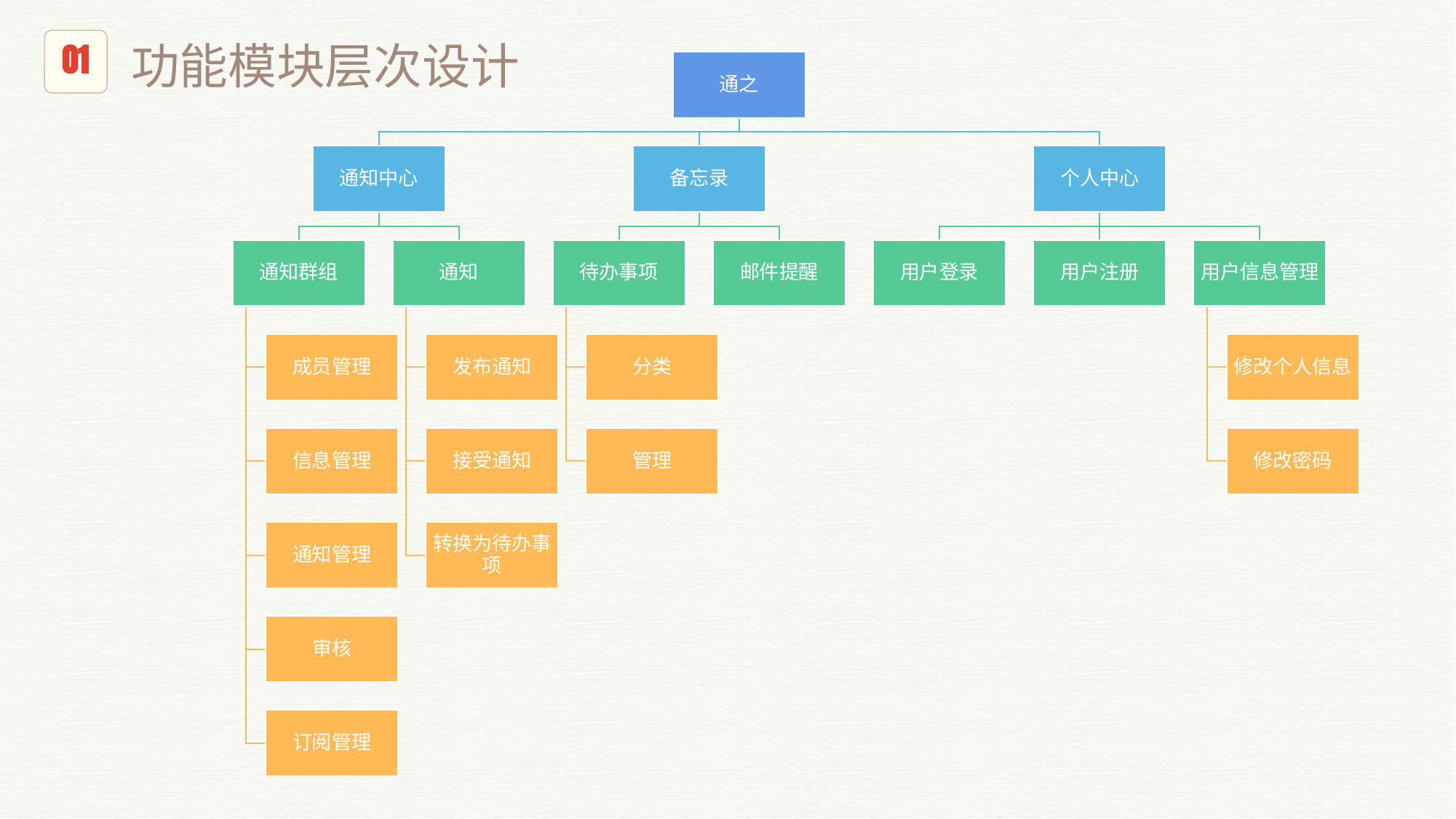

功能模块层次设计
01
通之
通知中心
通知群组
成员管理
信息管理
通知管理
审核
订阅管理
通知
发布通知
接受通知
转换为待办事项
备忘录
待办事项
分类
管理
邮件提醒
个人中心
用户登录
用户注册
用户信息管理
修改个人信息
修改密码